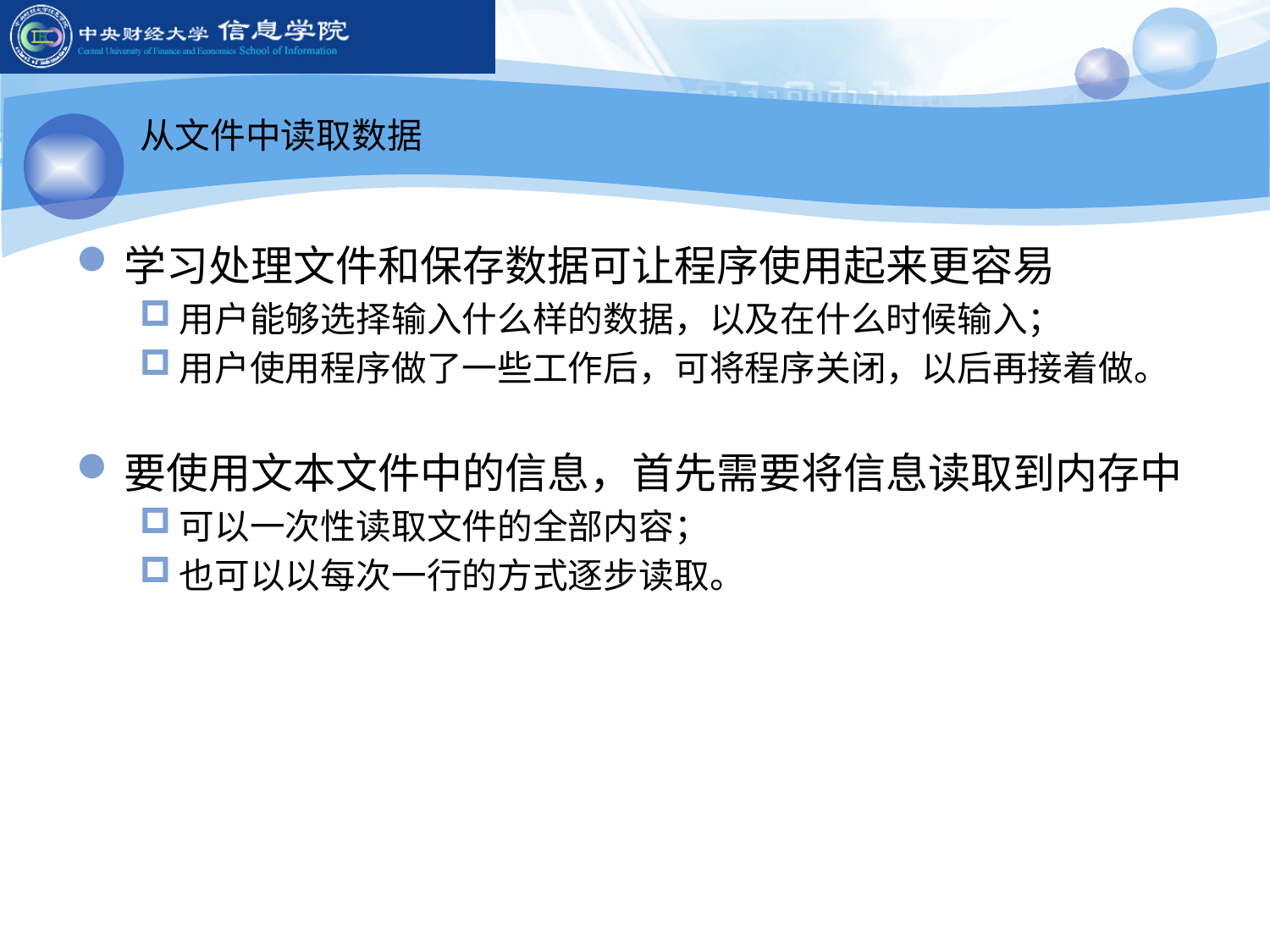

从文件中读取数据
学习处理文件和保存数据可让程序使用起来更容易
用户能够选择输入什么样的数据，以及在什么时候输入；
用户使用程序做了一些工作后，可将程序关闭，以后再接着做。

要使用文本文件中的信息，首先需要将信息读取到内存中
可以一次性读取文件的全部内容；
也可以以每次一行的方式逐步读取。